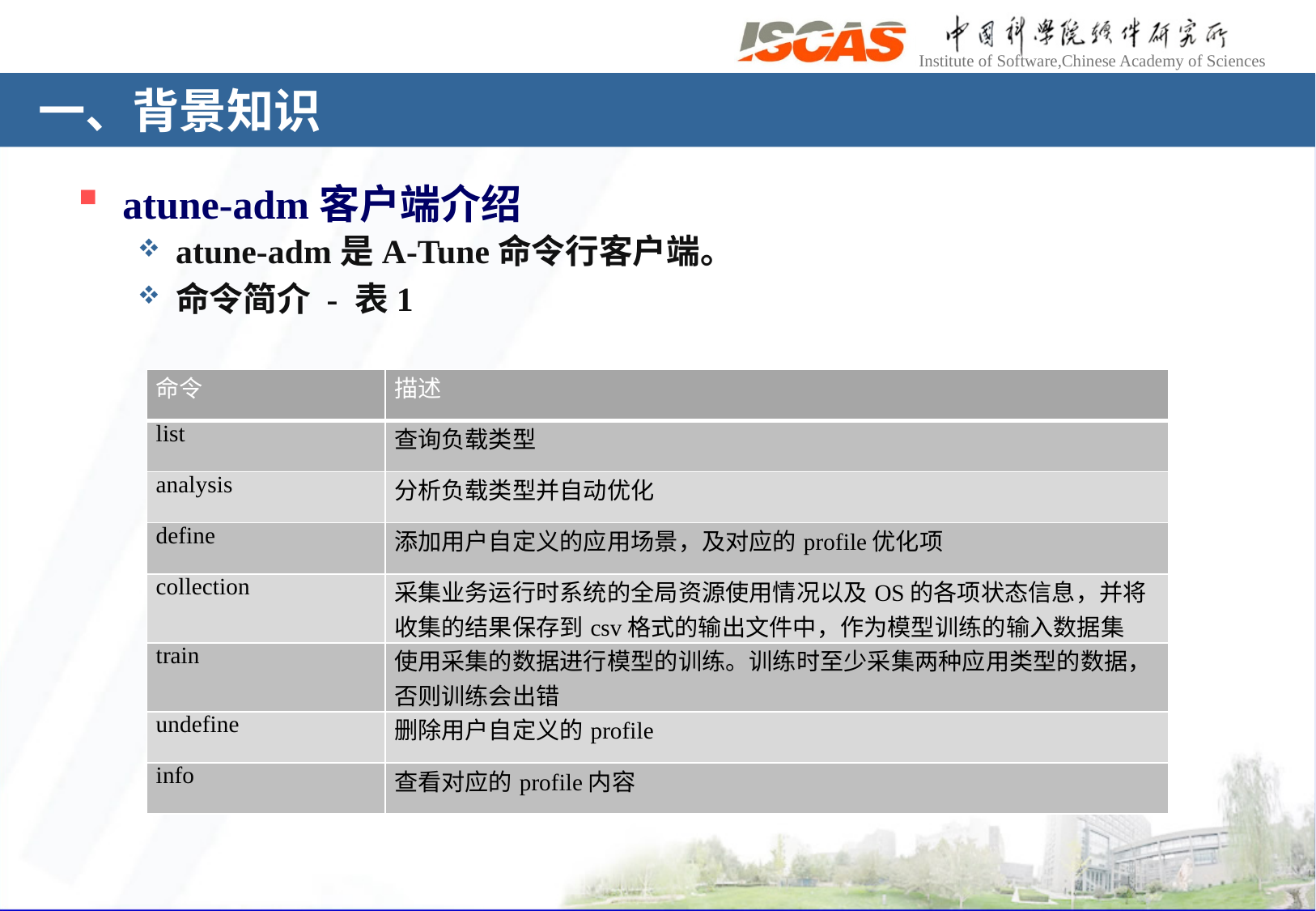

# 一、背景知识
atune-adm客户端介绍
atune-adm是A-Tune命令行客户端。
命令简介 - 表1

| 命令 | 描述 |
| --- | --- |
| list | 查询负载类型 |
| analysis | 分析负载类型并自动优化 |
| define | 添加用户自定义的应用场景，及对应的profile优化项 |
| collection | 采集业务运行时系统的全局资源使用情况以及OS的各项状态信息，并将收集的结果保存到csv格式的输出文件中，作为模型训练的输入数据集 |
| train | 使用采集的数据进行模型的训练。训练时至少采集两种应用类型的数据，否则训练会出错 |
| undefine | 删除用户自定义的profile |
| info | 查看对应的profile内容 |